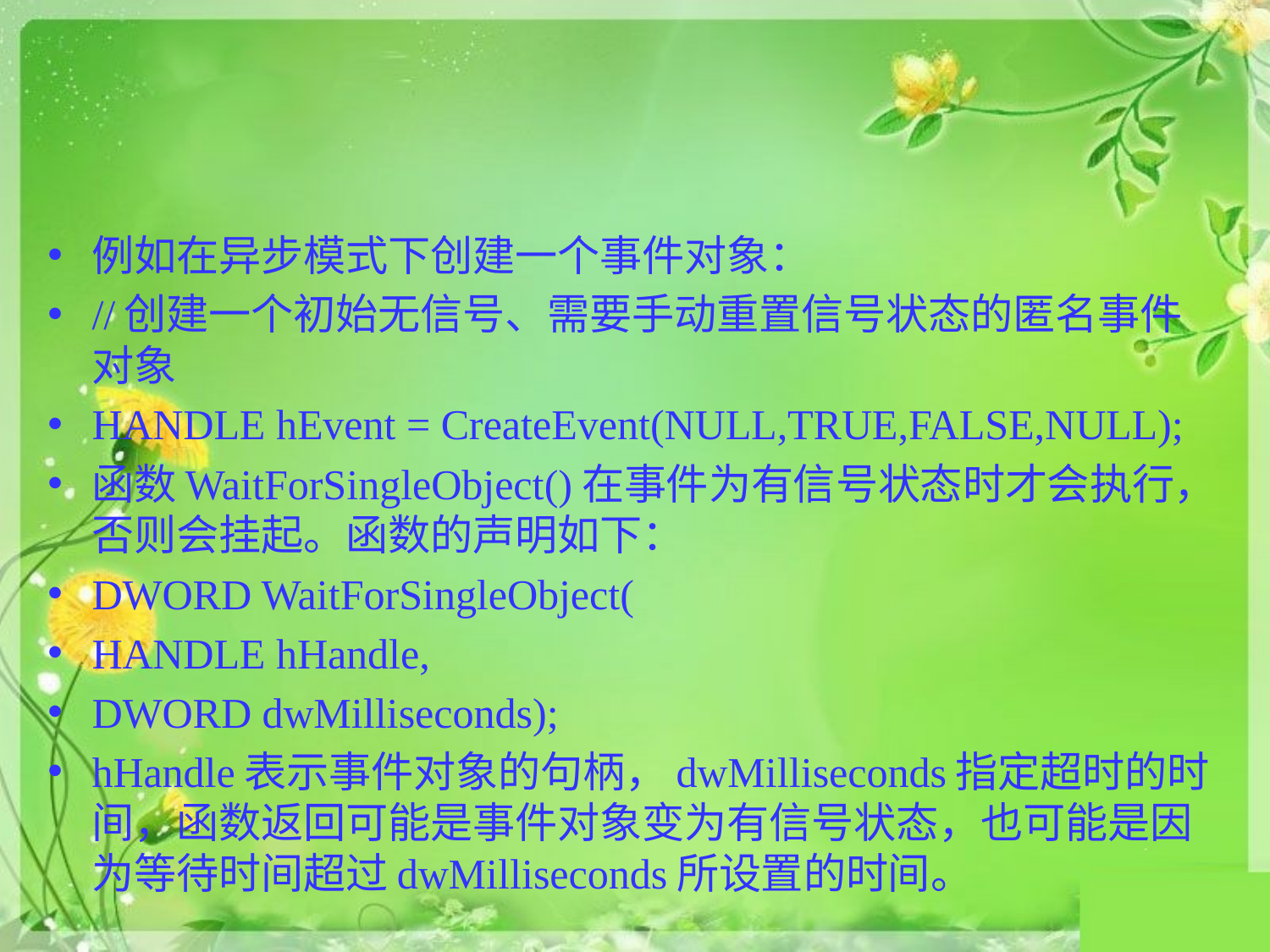

#
例如在异步模式下创建一个事件对象：
//创建一个初始无信号、需要手动重置信号状态的匿名事件对象
HANDLE hEvent = CreateEvent(NULL,TRUE,FALSE,NULL);
函数WaitForSingleObject()在事件为有信号状态时才会执行，否则会挂起。函数的声明如下：
DWORD WaitForSingleObject(
HANDLE hHandle,
DWORD dwMilliseconds);
hHandle表示事件对象的句柄，dwMilliseconds指定超时的时间，函数返回可能是事件对象变为有信号状态，也可能是因为等待时间超过dwMilliseconds所设置的时间。